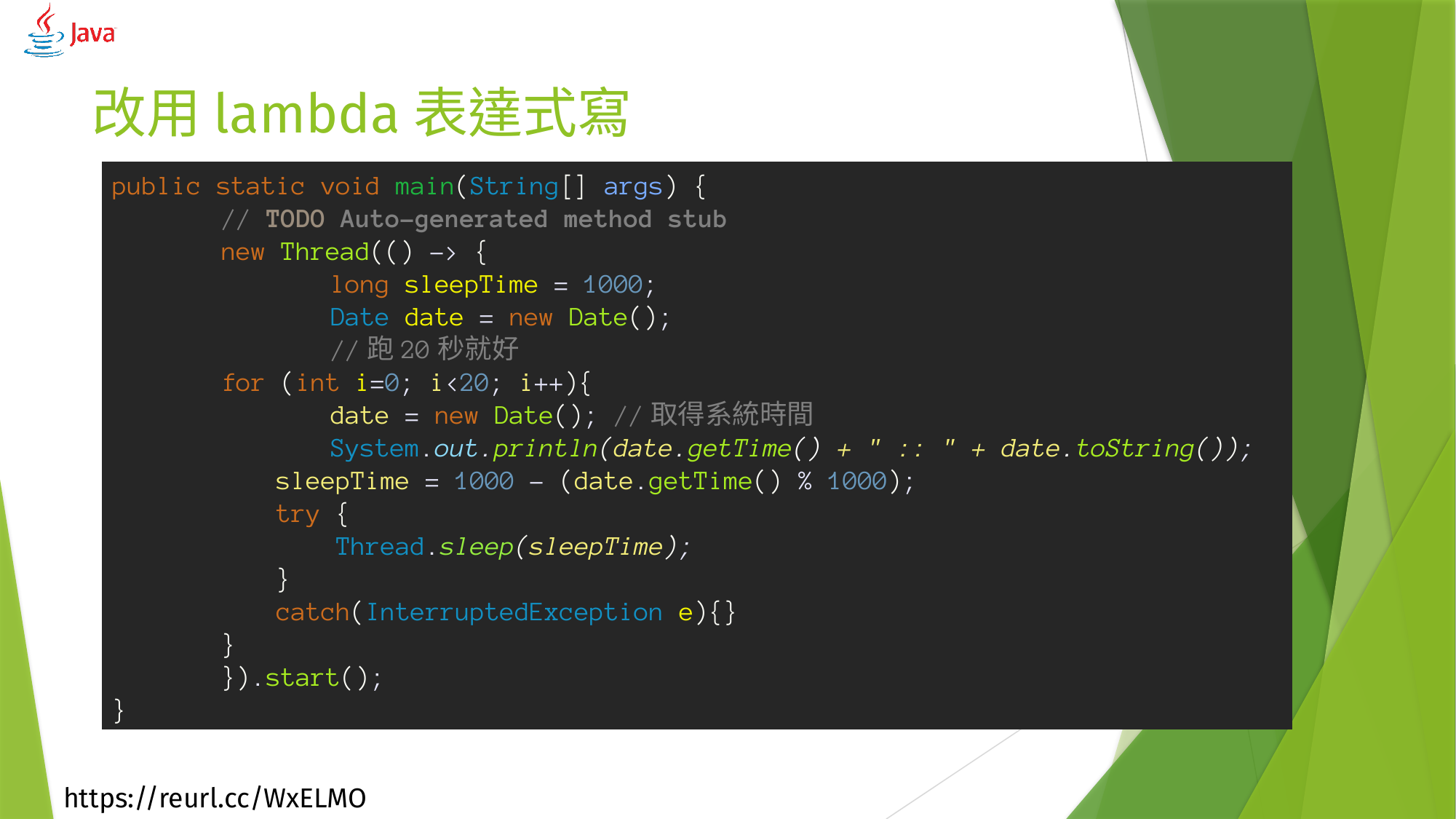

# 改用lambda表達式寫
public static void main(String[] args) {
	// TODO Auto-generated method stub
	new Thread(() -> {
		long sleepTime = 1000;
		Date date = new Date();
		//跑20秒就好
    	for (int i=0; i<20; i++){
    		date = new Date(); //取得系統時間
    		System.out.println(date.getTime() + " :: " + date.toString());
           sleepTime = 1000 - (date.getTime() % 1000);
           try {
               Thread.sleep(sleepTime);
           }
           catch(InterruptedException e){}
    	}
	}).start();
}